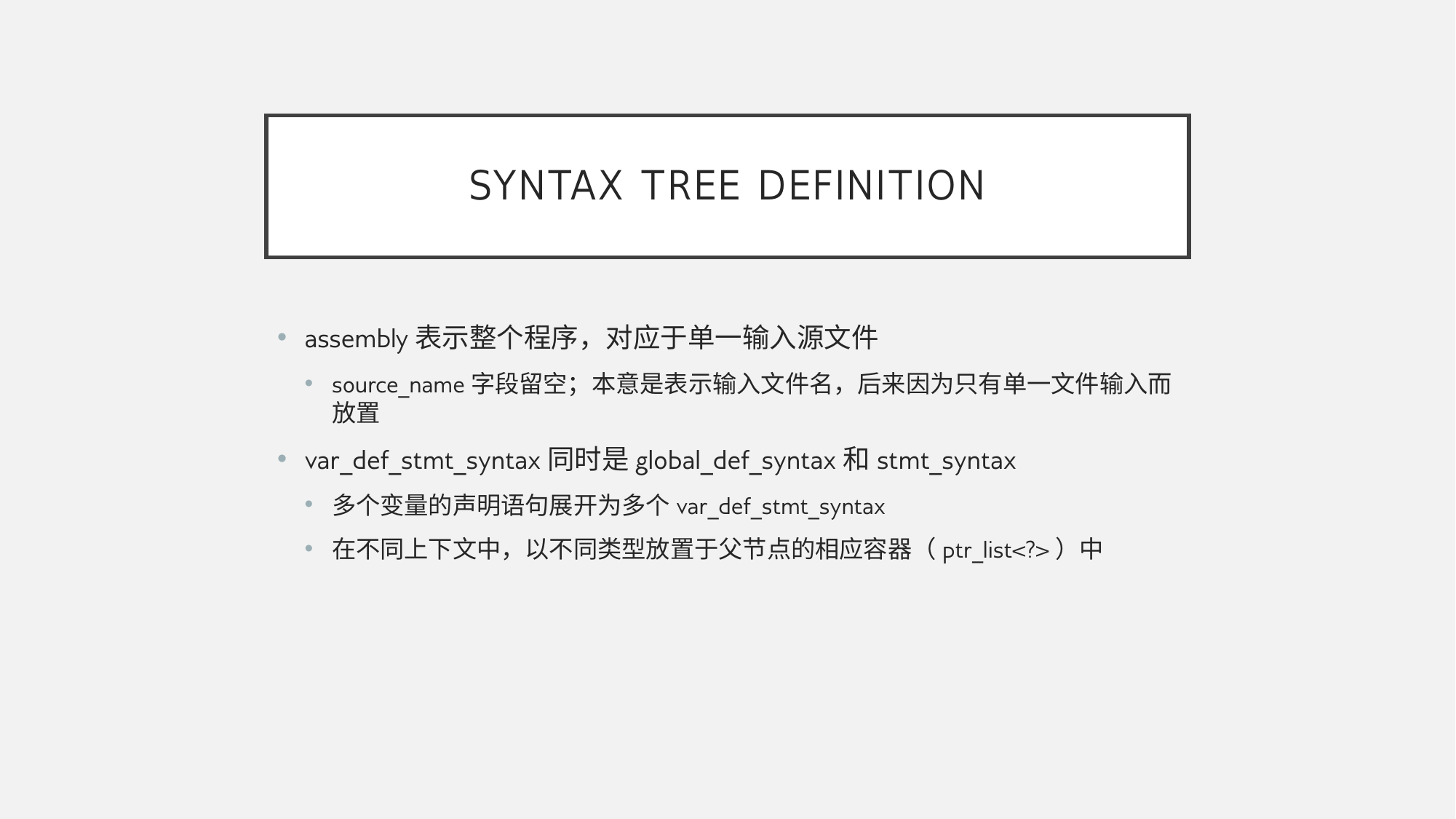

# Syntax Tree Definition
assembly表示整个程序，对应于单一输入源文件
source_name字段留空；本意是表示输入文件名，后来因为只有单一文件输入而放置
var_def_stmt_syntax同时是global_def_syntax和stmt_syntax
多个变量的声明语句展开为多个var_def_stmt_syntax
在不同上下文中，以不同类型放置于父节点的相应容器（ptr_list<?>）中